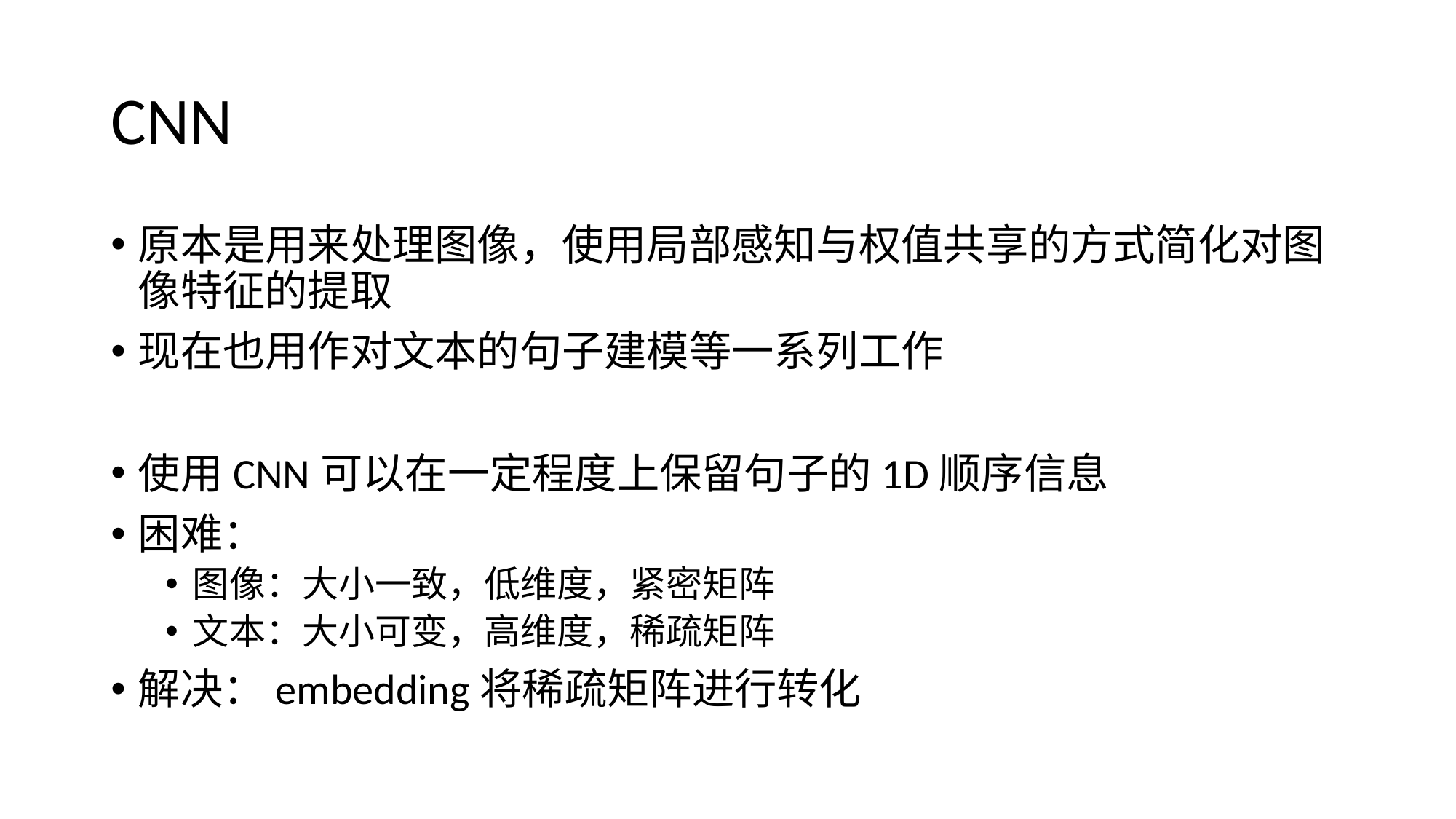

# CNN
原本是用来处理图像，使用局部感知与权值共享的方式简化对图像特征的提取
现在也用作对文本的句子建模等一系列工作

使用CNN可以在一定程度上保留句子的1D顺序信息
困难：
图像：大小一致，低维度，紧密矩阵
文本：大小可变，高维度，稀疏矩阵
解决：embedding将稀疏矩阵进行转化